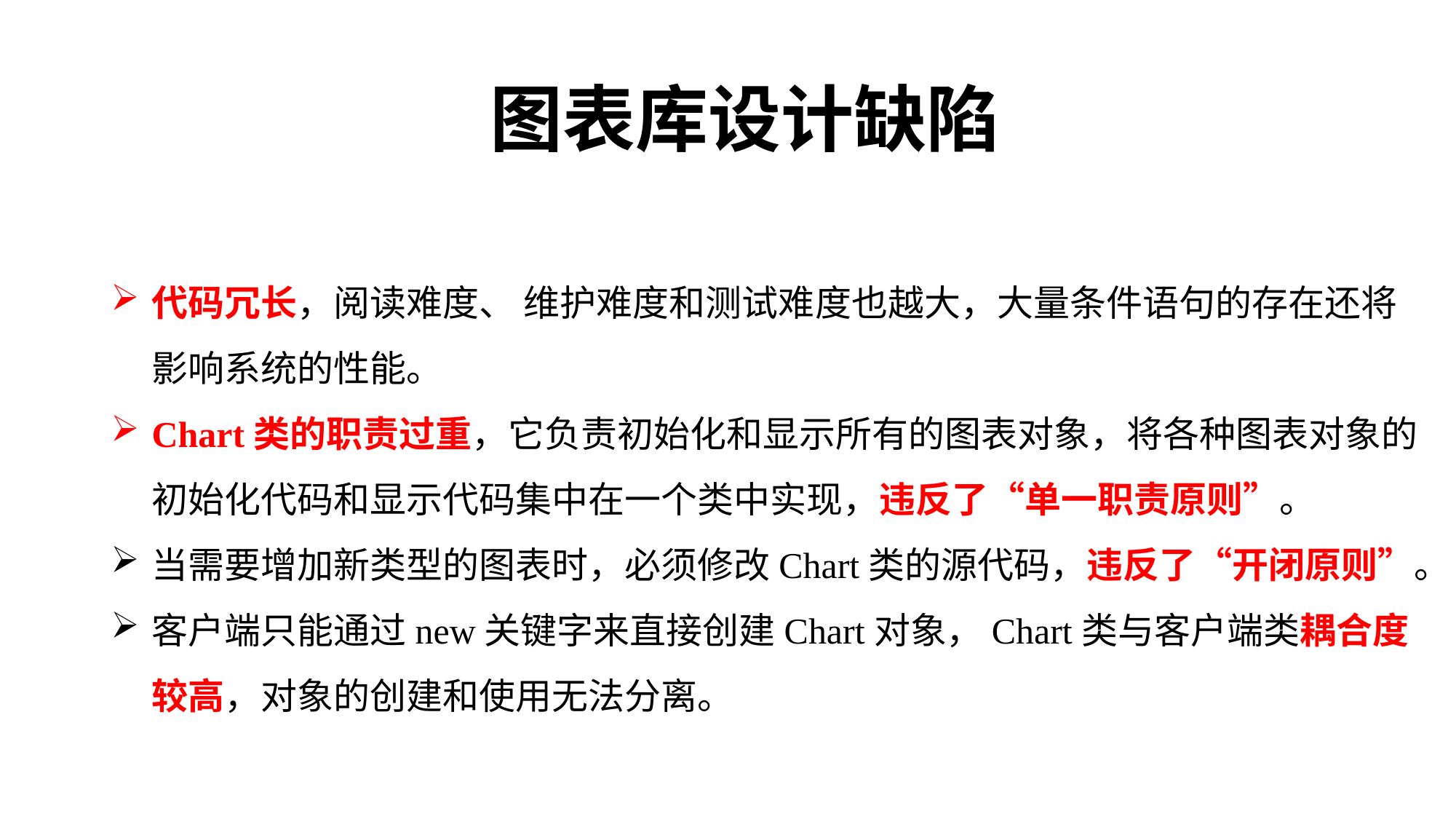

# 图表库设计缺陷
代码冗长，阅读难度、 维护难度和测试难度也越大，大量条件语句的存在还将影响系统的性能。
Chart类的职责过重，它负责初始化和显示所有的图表对象，将各种图表对象的初始化代码和显示代码集中在一个类中实现，违反了“单一职责原则”。
当需要增加新类型的图表时，必须修改Chart类的源代码，违反了“开闭原则”。
客户端只能通过new关键字来直接创建Chart对象，Chart类与客户端类耦合度较高，对象的创建和使用无法分离。